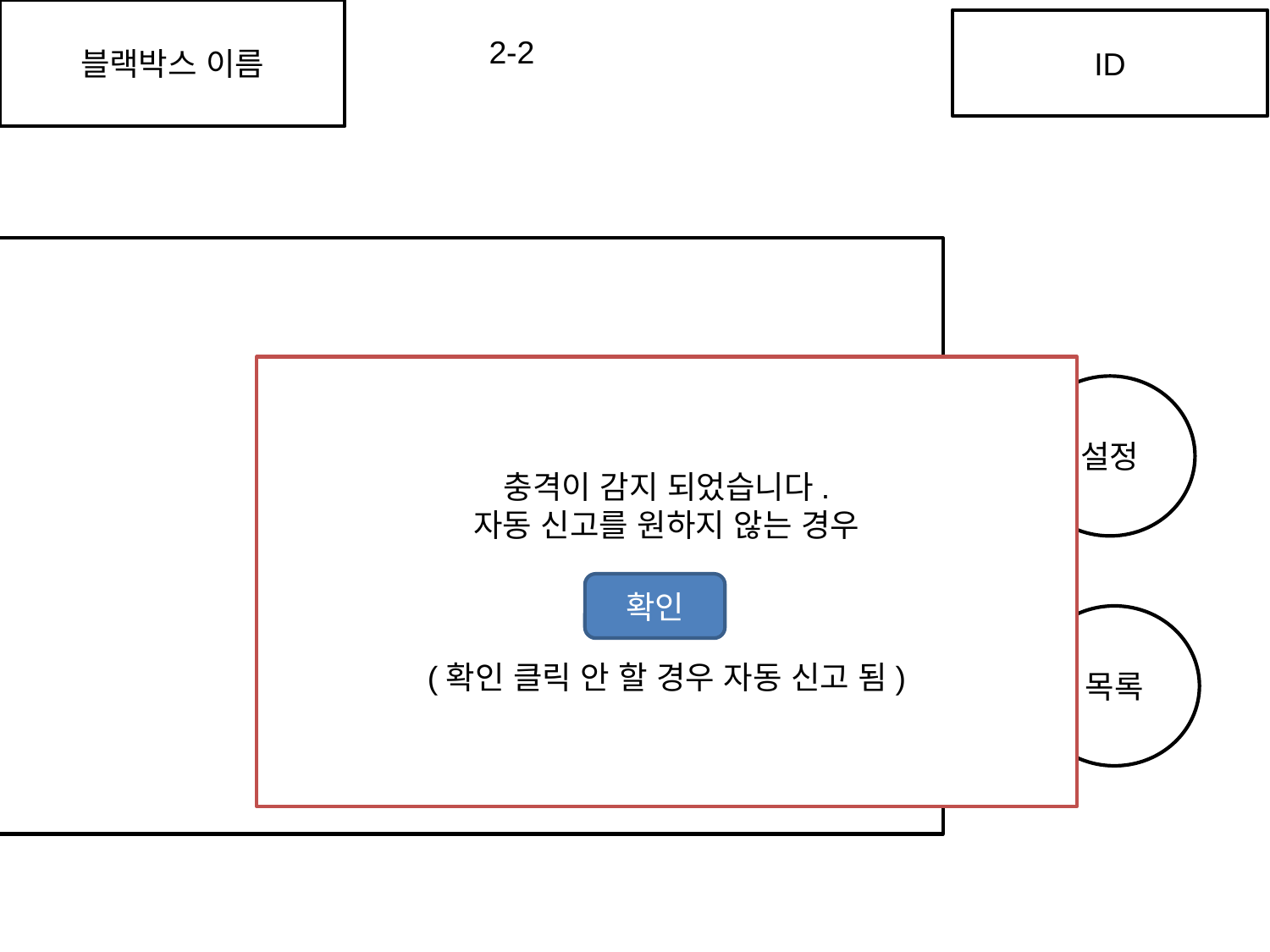

블랙박스 이름
ID
2-2
동영상 촬영중
충격이 감지 되었습니다.
자동 신고를 원하지 않는 경우

(확인 클릭 안 할 경우 자동 신고 됨)
설정
확인
목록